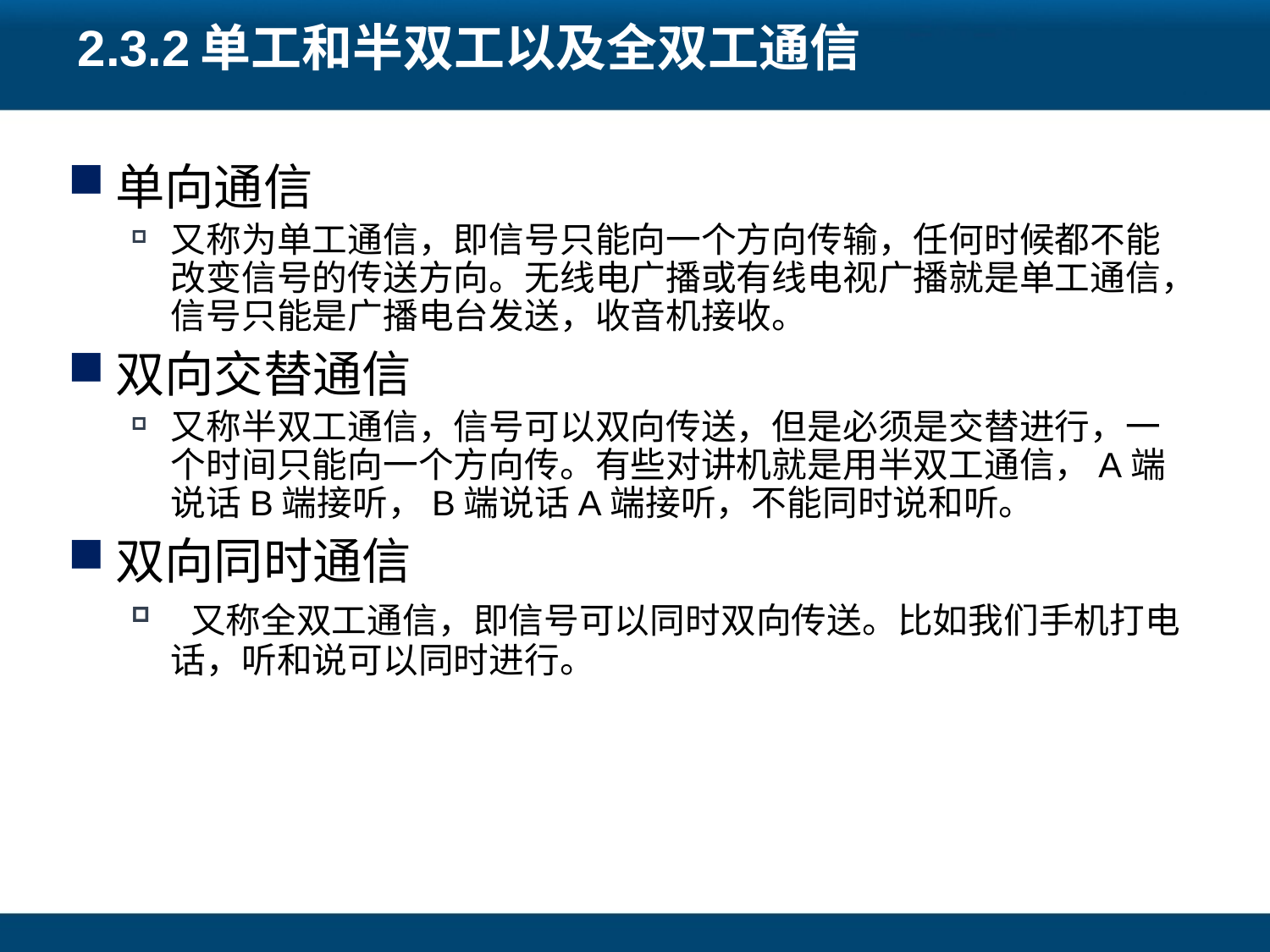

# 2.3.2单工和半双工以及全双工通信
单向通信
又称为单工通信，即信号只能向一个方向传输，任何时候都不能改变信号的传送方向。无线电广播或有线电视广播就是单工通信，信号只能是广播电台发送，收音机接收。
双向交替通信
又称半双工通信，信号可以双向传送，但是必须是交替进行，一个时间只能向一个方向传。有些对讲机就是用半双工通信，A端说话B端接听，B端说话A端接听，不能同时说和听。
双向同时通信
 又称全双工通信，即信号可以同时双向传送。比如我们手机打电话，听和说可以同时进行。